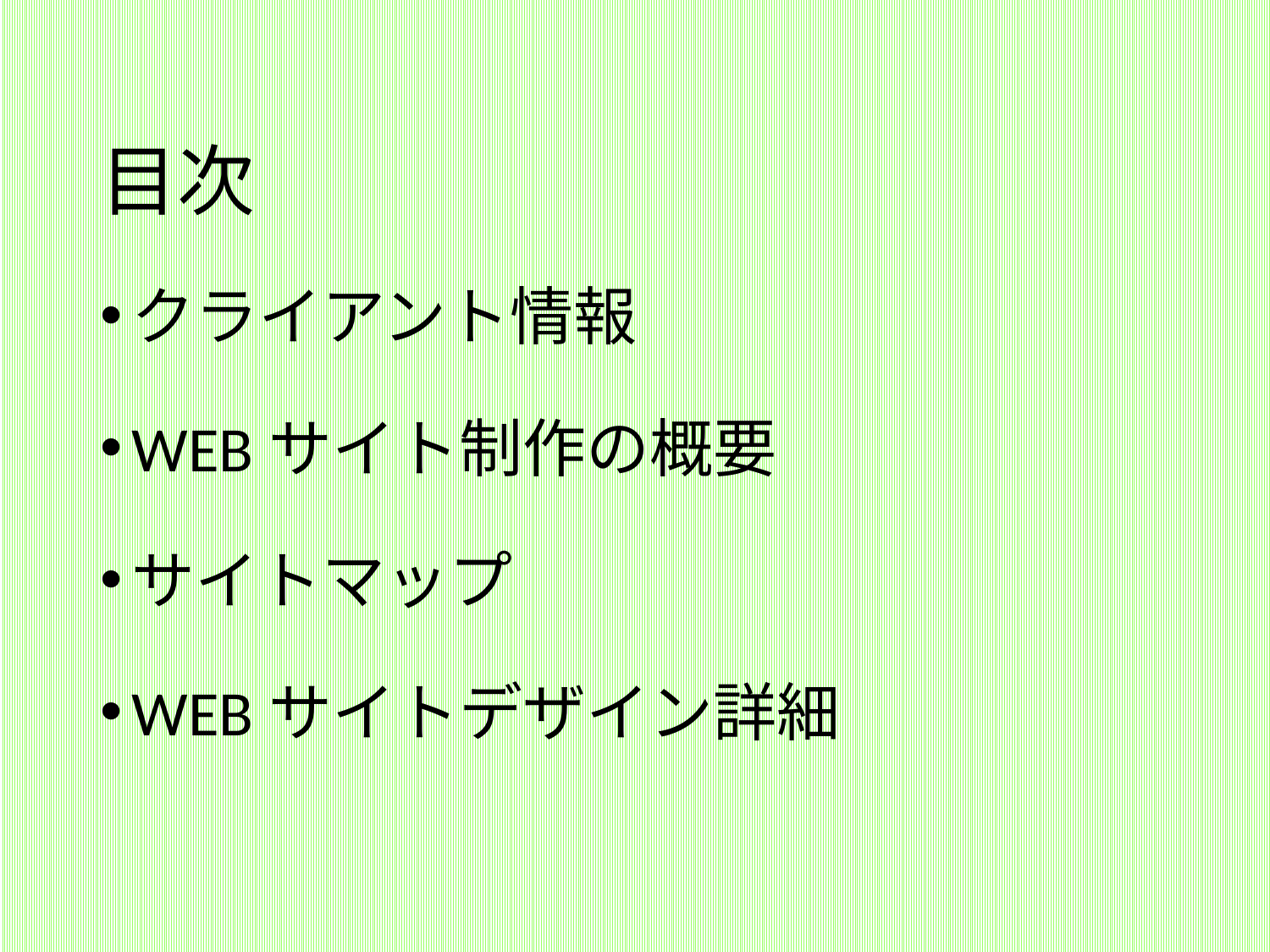

# 目次
クライアント情報
WEBサイト制作の概要
サイトマップ
WEBサイトデザイン詳細